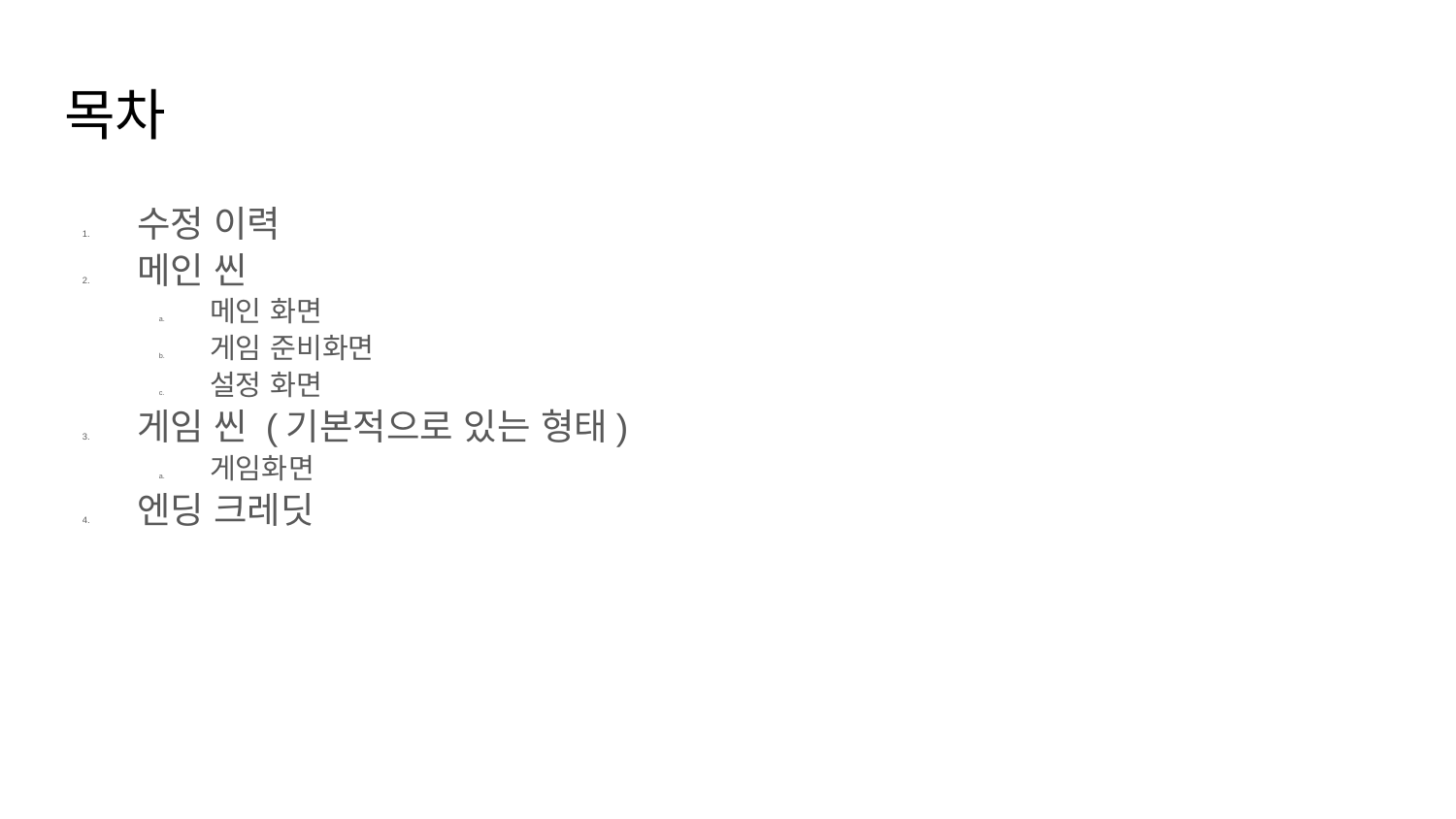

# 목차
수정 이력
메인 씬
메인 화면
게임 준비화면
설정 화면
게임 씬 (기본적으로 있는 형태)
게임화면
엔딩 크레딧